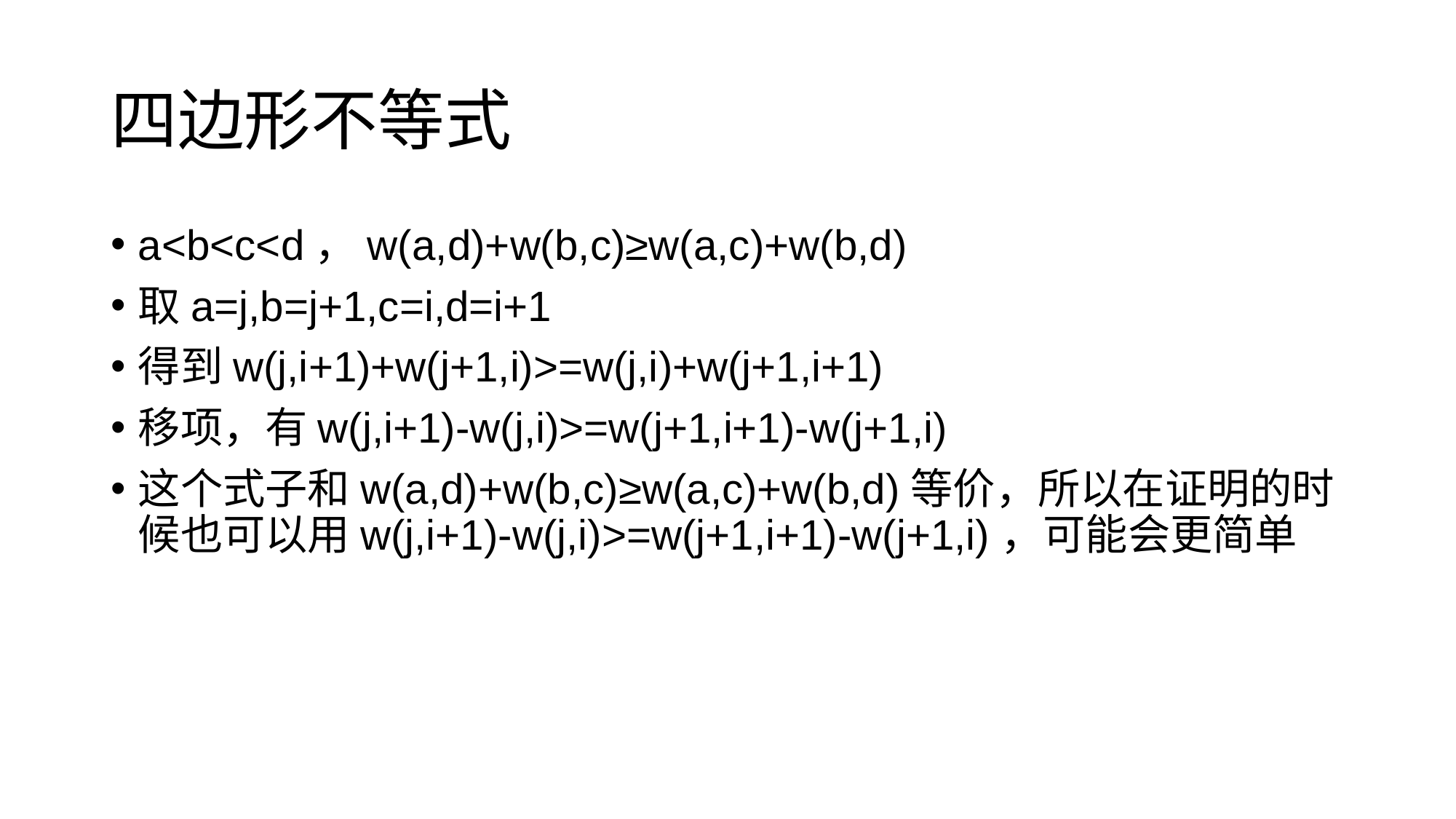

# 四边形不等式
a<b<c<d，w(a,d)+w(b,c)≥w(a,c)+w(b,d)
取a=j,b=j+1,c=i,d=i+1
得到w(j,i+1)+w(j+1,i)>=w(j,i)+w(j+1,i+1)
移项，有w(j,i+1)-w(j,i)>=w(j+1,i+1)-w(j+1,i)
这个式子和w(a,d)+w(b,c)≥w(a,c)+w(b,d)等价，所以在证明的时候也可以用w(j,i+1)-w(j,i)>=w(j+1,i+1)-w(j+1,i)，可能会更简单